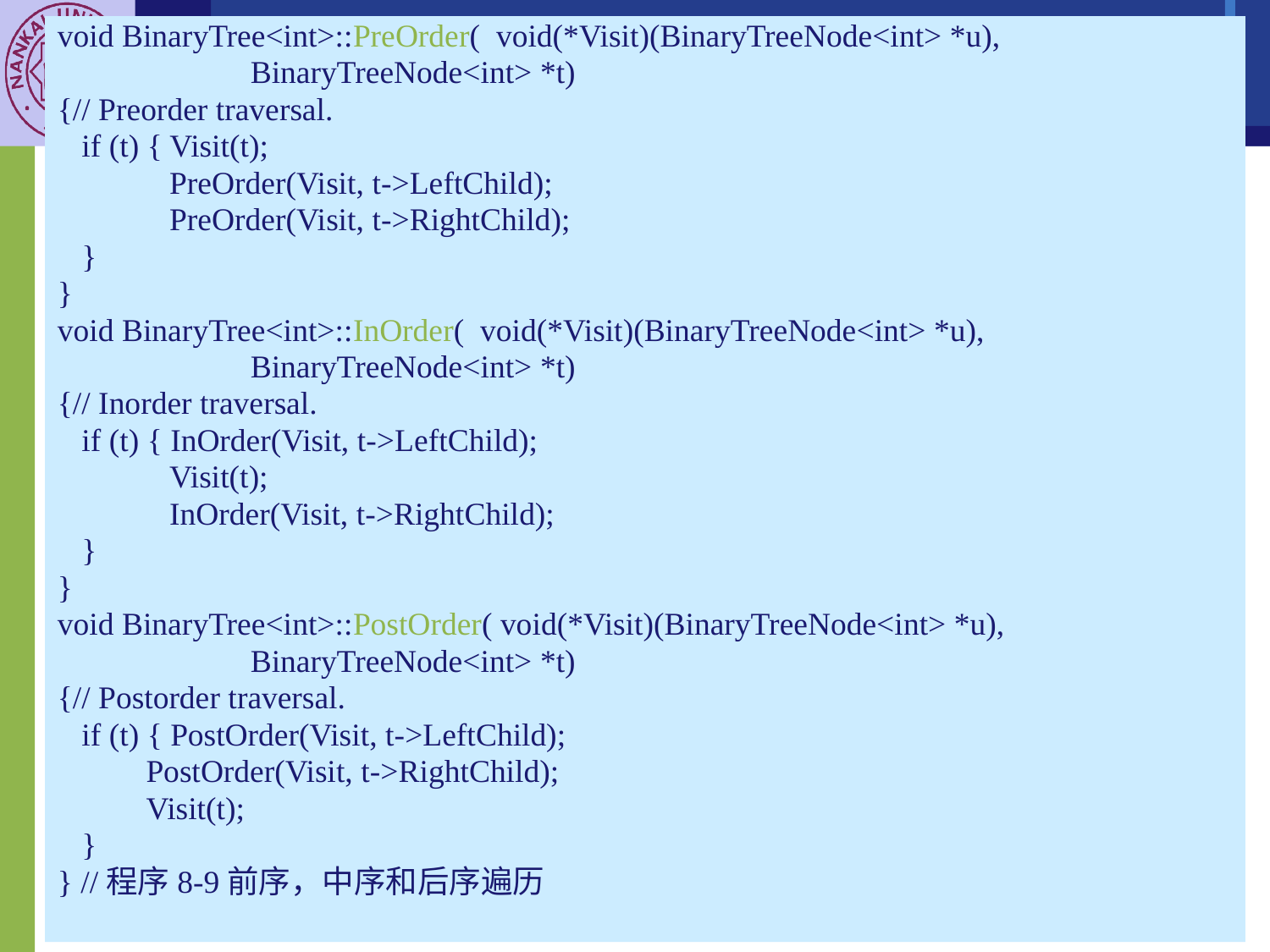

void BinaryTree<int>::PreOrder(  void(*Visit)(BinaryTreeNode<int> *u),
                        BinaryTreeNode<int> *t)
{// Preorder traversal.
   if (t) { Visit(t);
   	        PreOrder(Visit, t->LeftChild);
   	        PreOrder(Visit, t->RightChild);
   }
}
void BinaryTree<int>::InOrder(  void(*Visit)(BinaryTreeNode<int> *u),
                        BinaryTreeNode<int> *t)
{// Inorder traversal.
   if (t) { InOrder(Visit, t->LeftChild);
   	        Visit(t);
   	        InOrder(Visit, t->RightChild);
   }
}
void BinaryTree<int>::PostOrder( void(*Visit)(BinaryTreeNode<int> *u),
                        BinaryTreeNode<int> *t)
{// Postorder traversal.
   if (t) { PostOrder(Visit, t->LeftChild);
           PostOrder(Visit, t->RightChild);
           Visit(t);
   }
} //程序8-9前序，中序和后序遍历
8.8 The Class BinaryTree
48